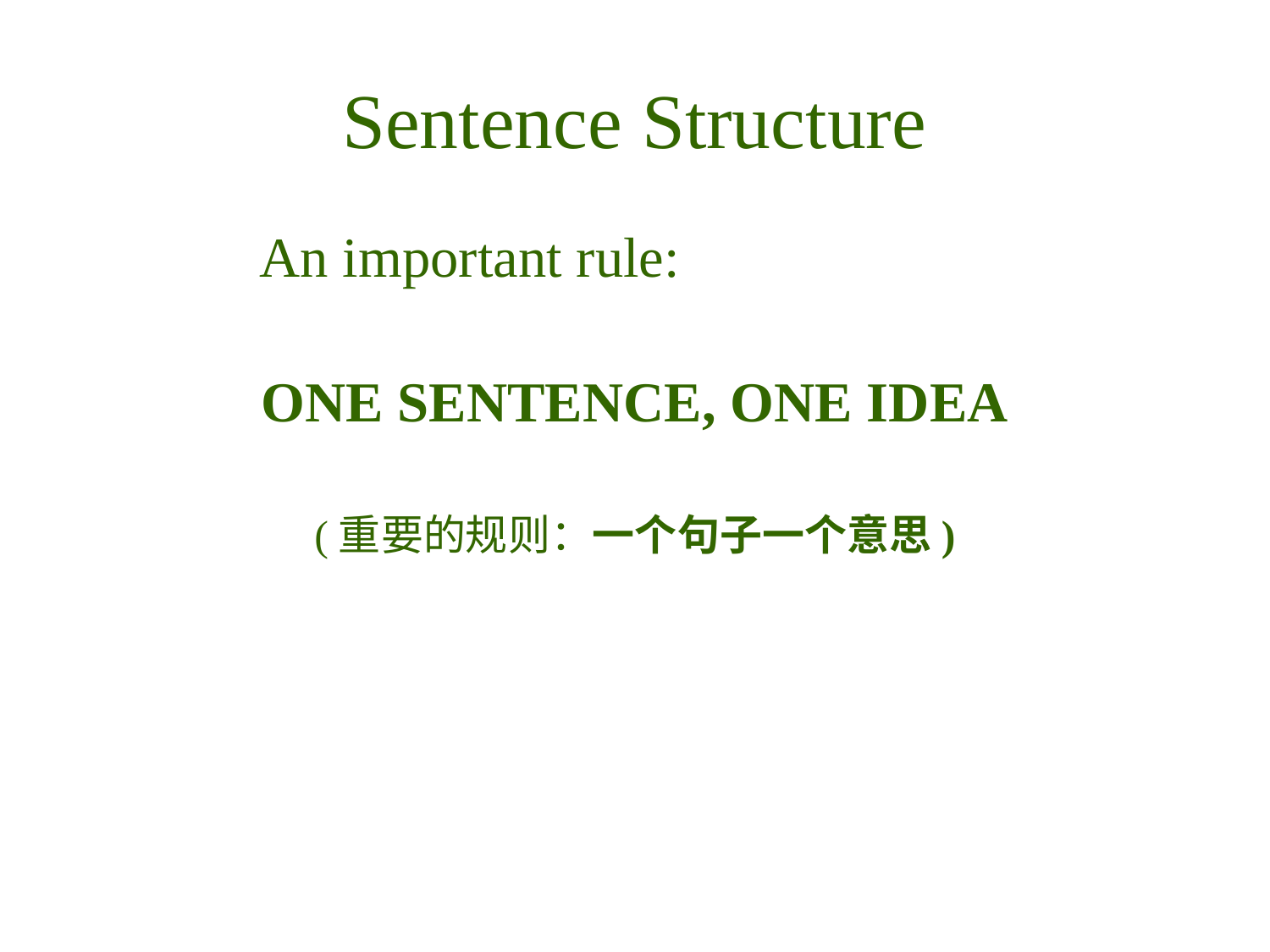

# Sentence Structure
　　　An important rule:

ONE SENTENCE, ONE IDEA

(重要的规则：一个句子一个意思)